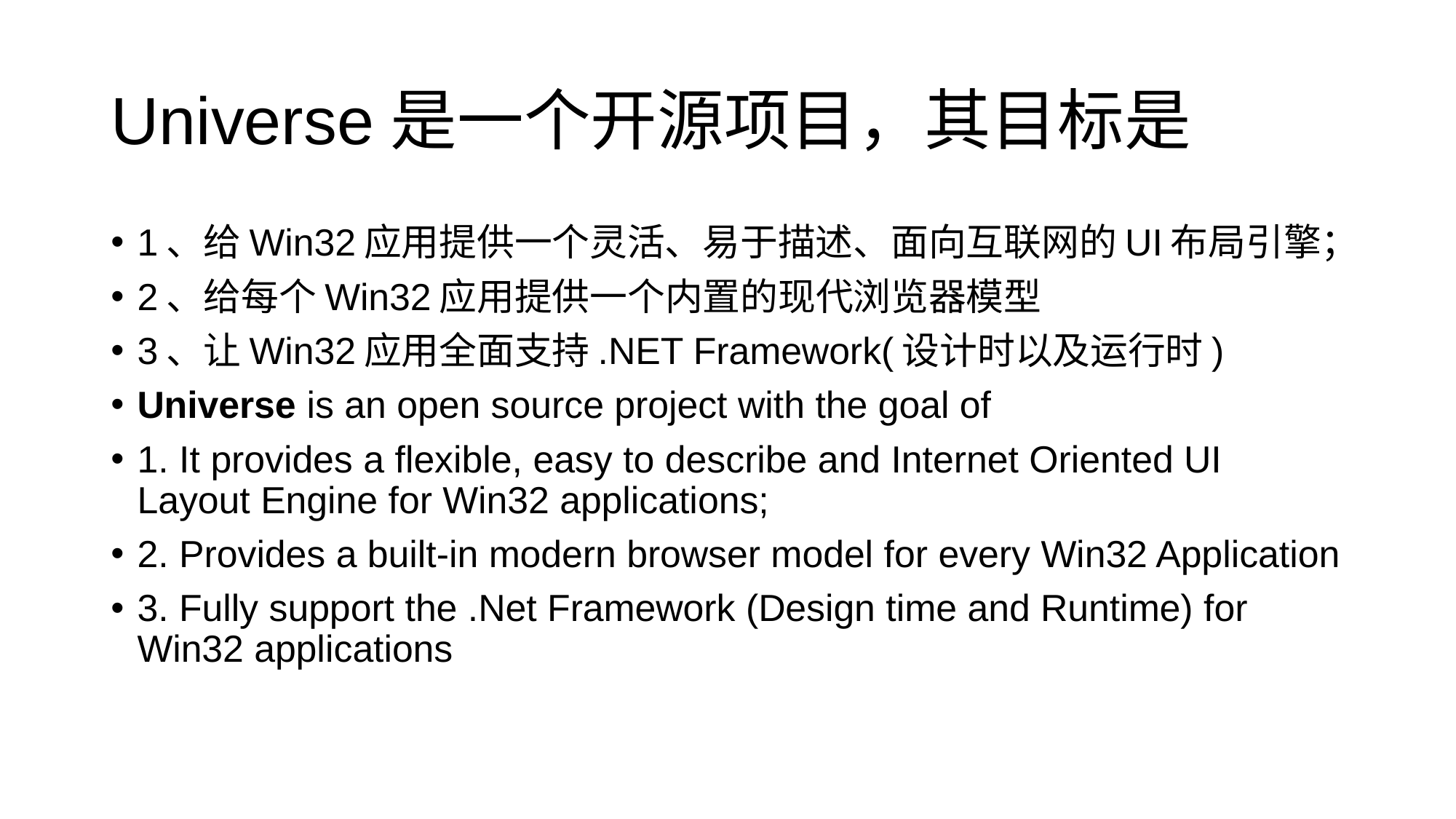

# Universe是一个开源项目，其目标是
1、给Win32应用提供一个灵活、易于描述、面向互联网的UI布局引擎；
2、给每个Win32应用提供一个内置的现代浏览器模型
3、让Win32应用全面支持.NET Framework(设计时以及运行时)
Universe is an open source project with the goal of
1. It provides a flexible, easy to describe and Internet Oriented UI Layout Engine for Win32 applications;
2. Provides a built-in modern browser model for every Win32 Application
3. Fully support the .Net Framework (Design time and Runtime) for Win32 applications